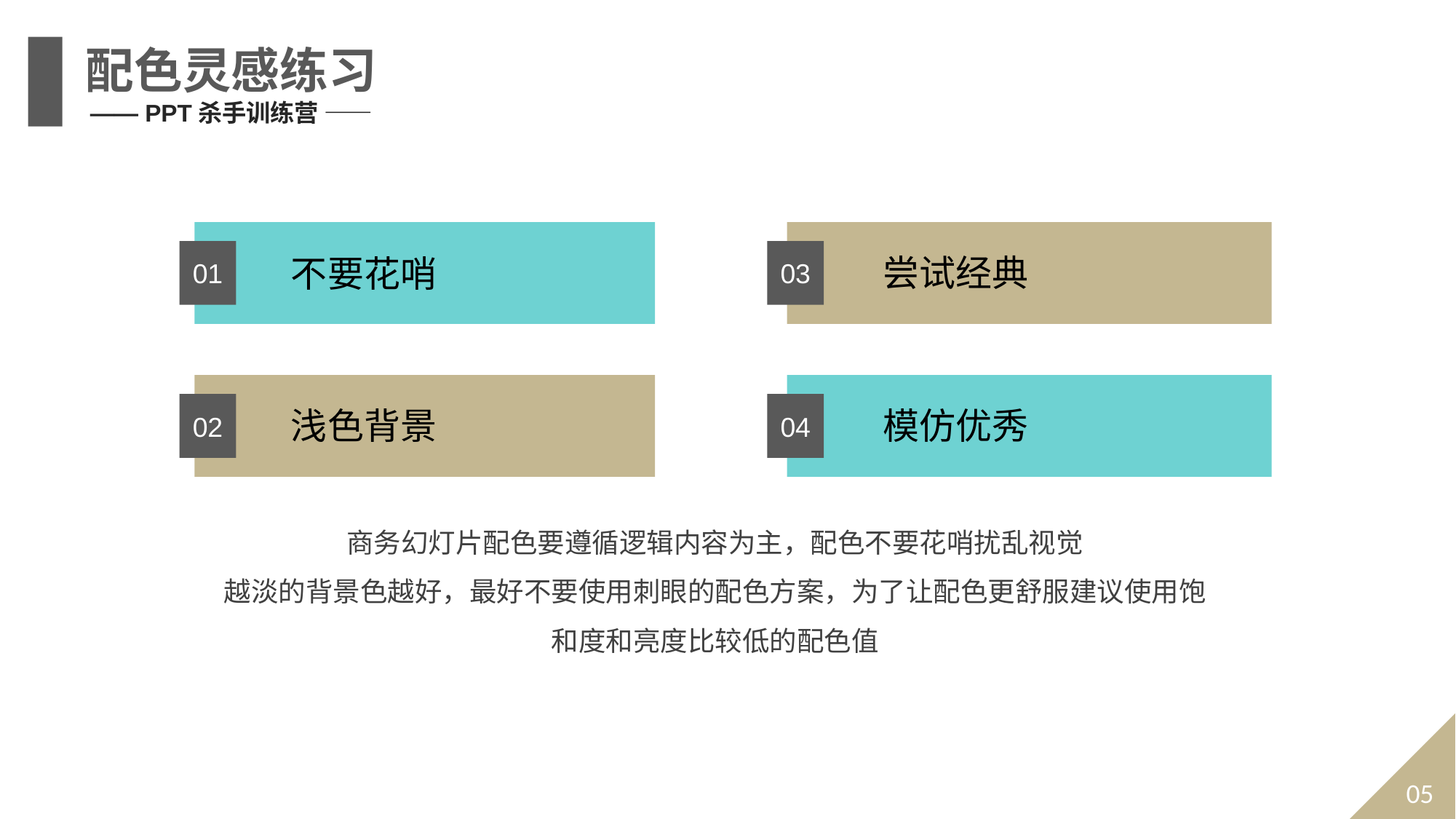

配色灵感练习

—— PPT杀手训练营 ——

01
03
尝试经典
不要花哨

02
04
浅色背景
模仿优秀
商务幻灯片配色要遵循逻辑内容为主，配色不要花哨扰乱视觉
越淡的背景色越好，最好不要使用刺眼的配色方案，为了让配色更舒服建议使用饱和度和亮度比较低的配色值
05